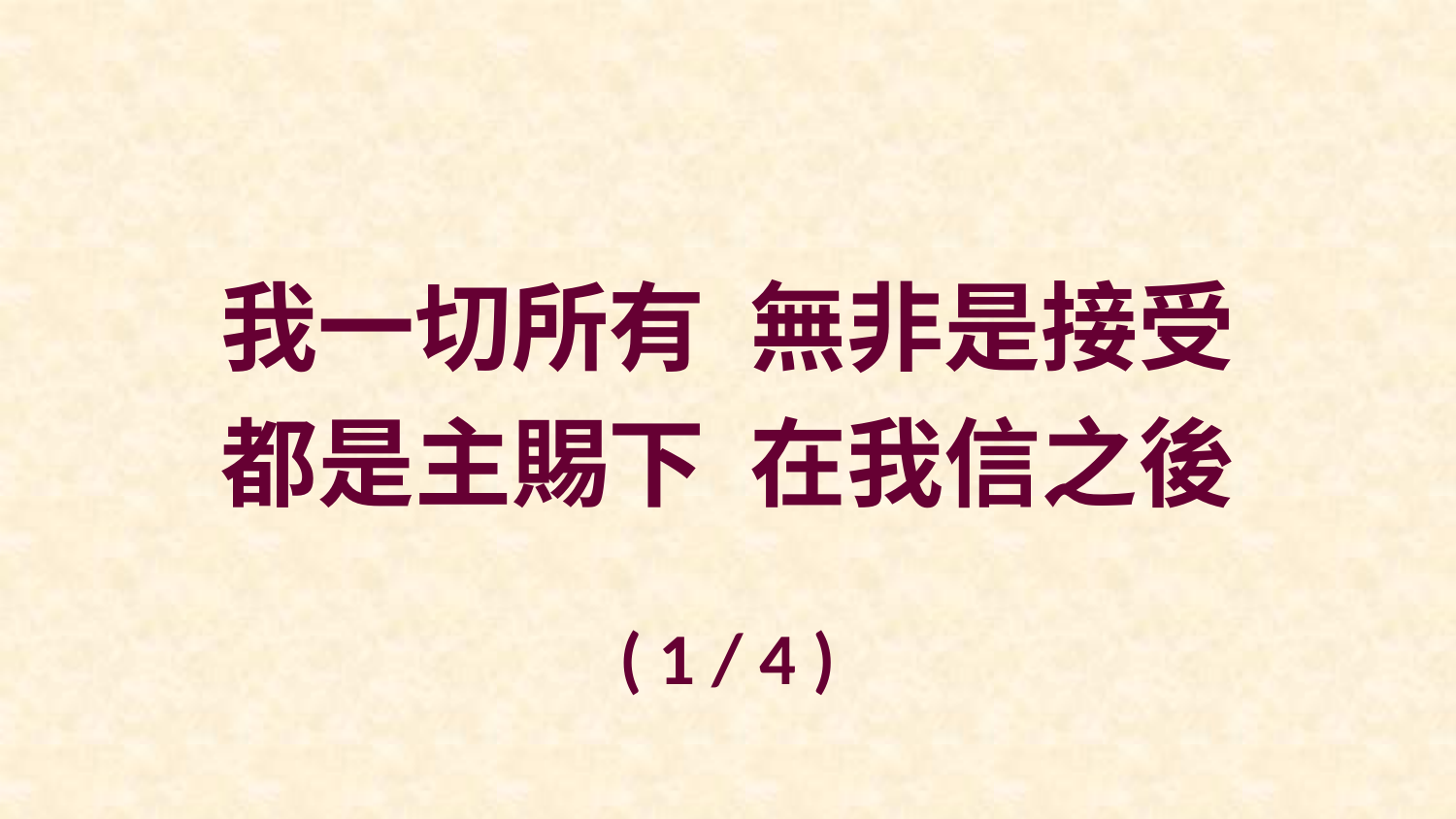

我一切所有  無非是接受
都是主賜下  在我信之後
( 1 / 4 )